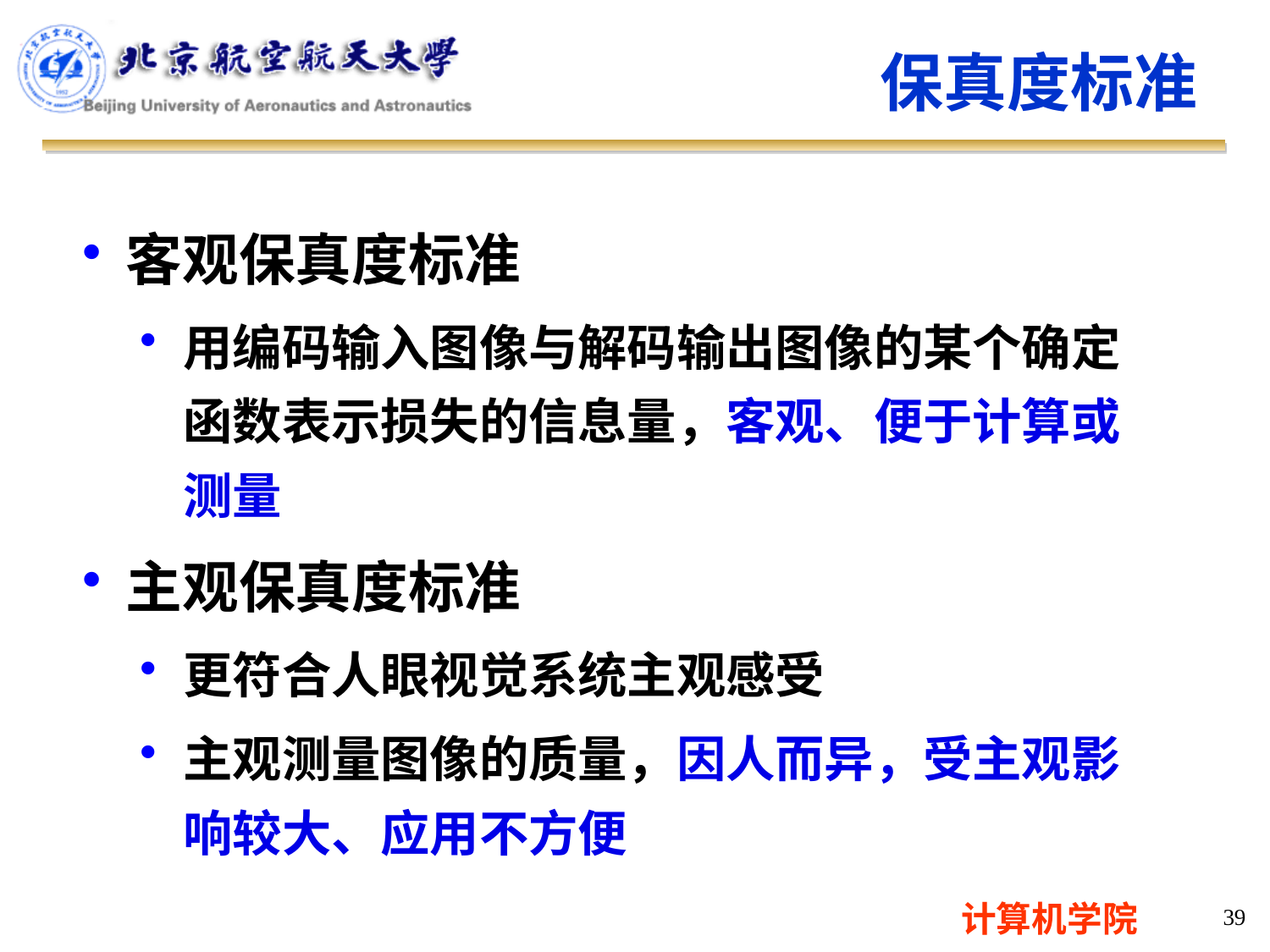

保真度标准
客观保真度标准
用编码输入图像与解码输出图像的某个确定函数表示损失的信息量，客观、便于计算或测量
主观保真度标准
更符合人眼视觉系统主观感受
主观测量图像的质量，因人而异，受主观影响较大、应用不方便

39